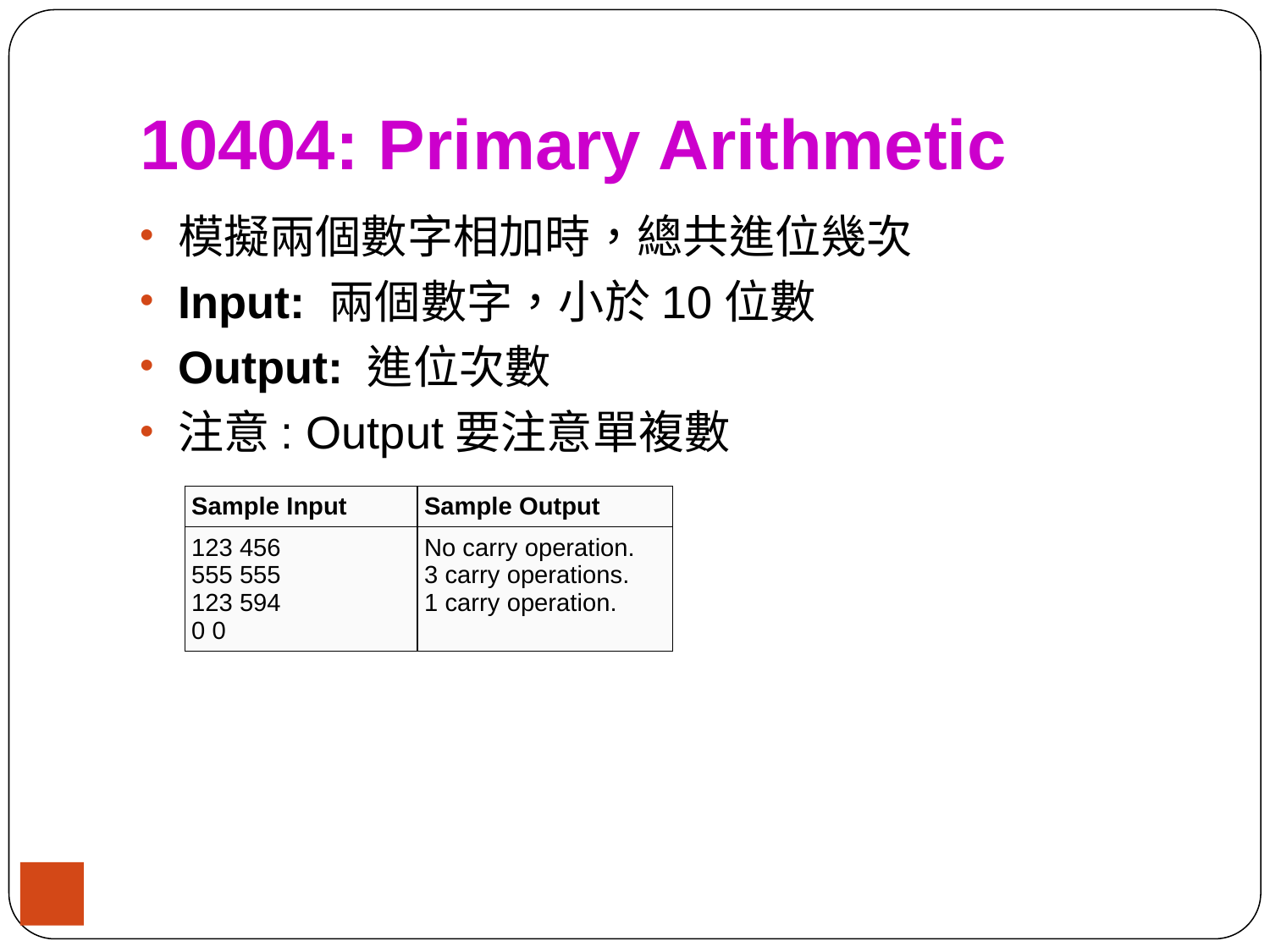

# 10404: Primary Arithmetic
模擬兩個數字相加時，總共進位幾次
Input: 兩個數字，小於10位數
Output: 進位次數
注意: Output要注意單複數
| Sample Input | Sample Output |
| --- | --- |
| 123 456 555 555 123 594 0 0 | No carry operation. 3 carry operations. 1 carry operation. |